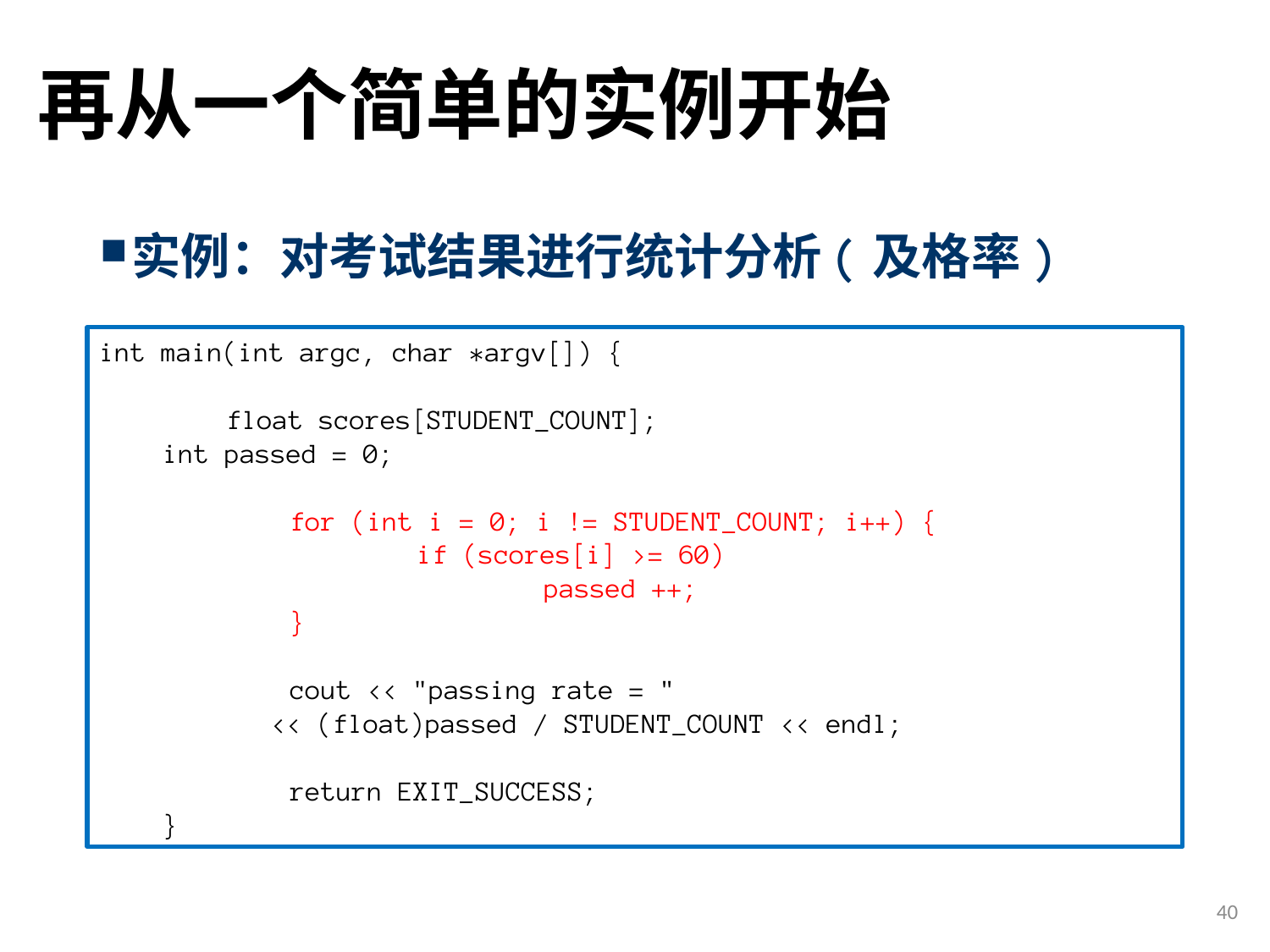

# 再从一个简单的实例开始
实例：对考试结果进行统计分析(及格率)
int main(int argc, char *argv[]) {

	float scores[STUDENT_COUNT];
int passed = 0;

	for (int i = 0; i != STUDENT_COUNT; i++) {
		if (scores[i] >= 60)
			passed ++;
	}

	cout << "passing rate = "
       << (float)passed / STUDENT_COUNT << endl;

	return EXIT_SUCCESS;
}
40